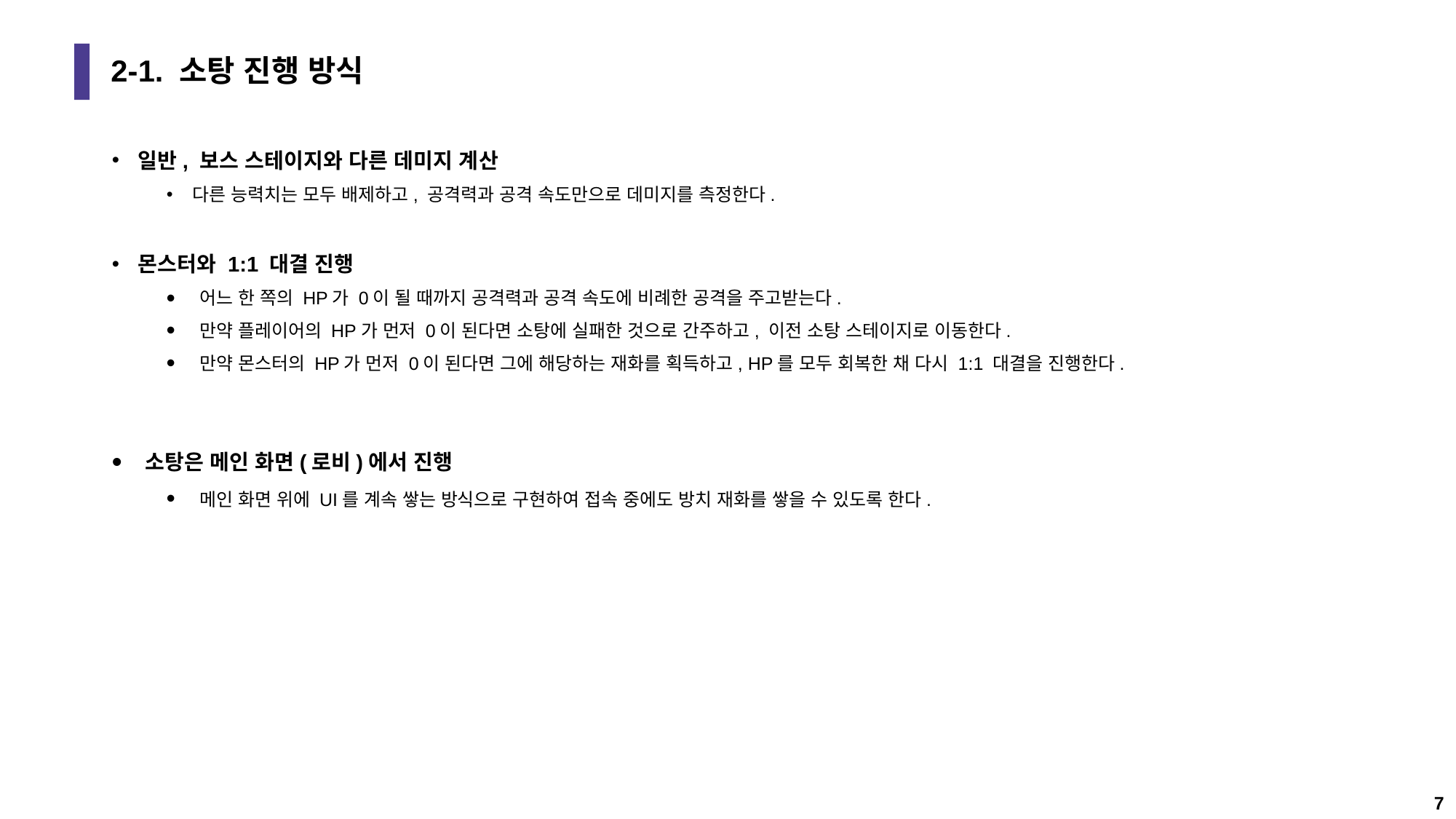

# 2-1. 소탕 진행 방식
일반, 보스 스테이지와 다른 데미지 계산
다른 능력치는 모두 배제하고, 공격력과 공격 속도만으로 데미지를 측정한다.

몬스터와 1:1 대결 진행
어느 한 쪽의 HP가 0이 될 때까지 공격력과 공격 속도에 비례한 공격을 주고받는다.
만약 플레이어의 HP가 먼저 0이 된다면 소탕에 실패한 것으로 간주하고, 이전 소탕 스테이지로 이동한다.
만약 몬스터의 HP가 먼저 0이 된다면 그에 해당하는 재화를 획득하고, HP를 모두 회복한 채 다시 1:1 대결을 진행한다.

소탕은 메인 화면(로비)에서 진행
메인 화면 위에 UI를 계속 쌓는 방식으로 구현하여 접속 중에도 방치 재화를 쌓을 수 있도록 한다.